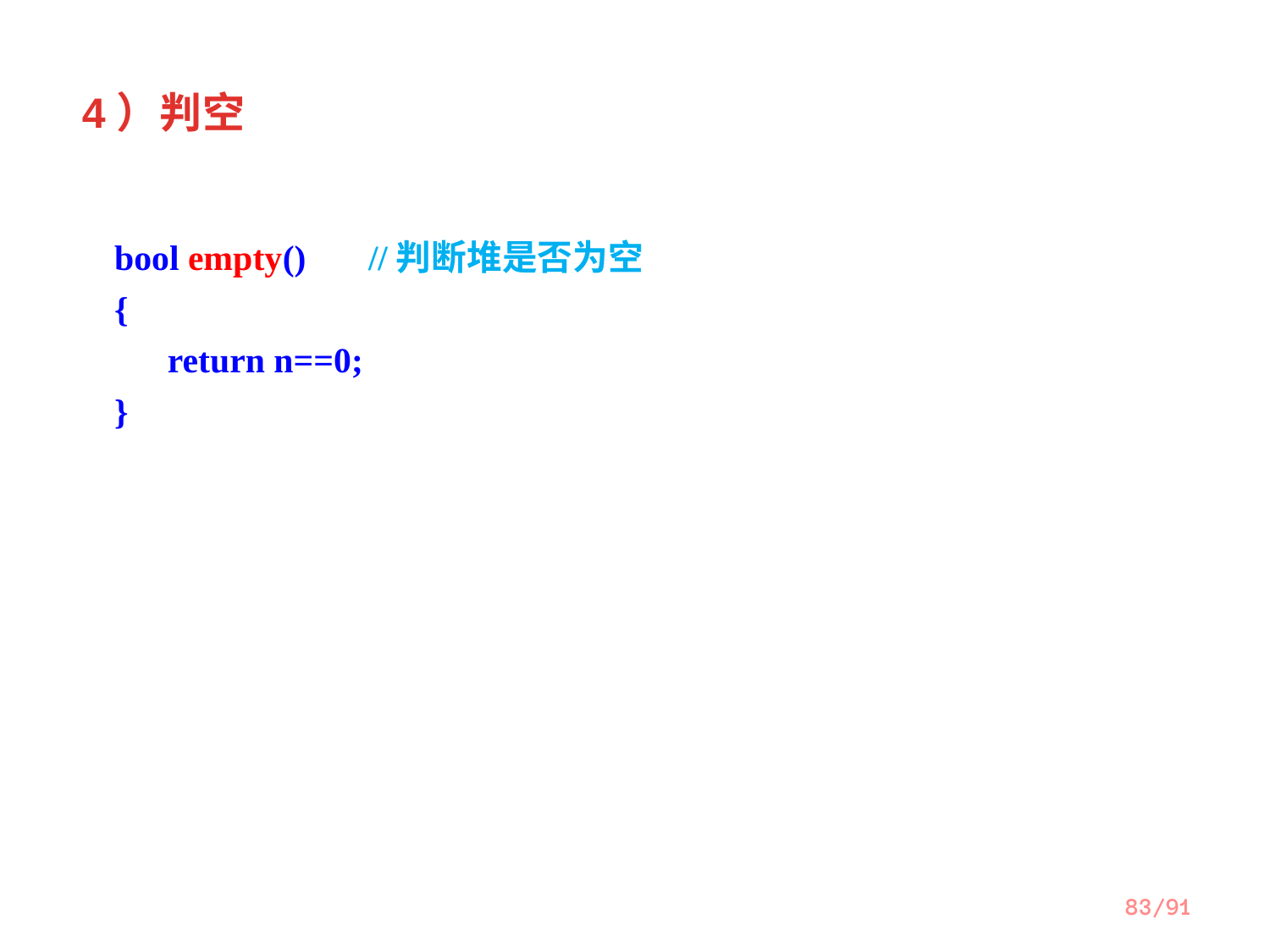

4）判空
bool empty()	//判断堆是否为空
{
      return n==0;
}
83/91